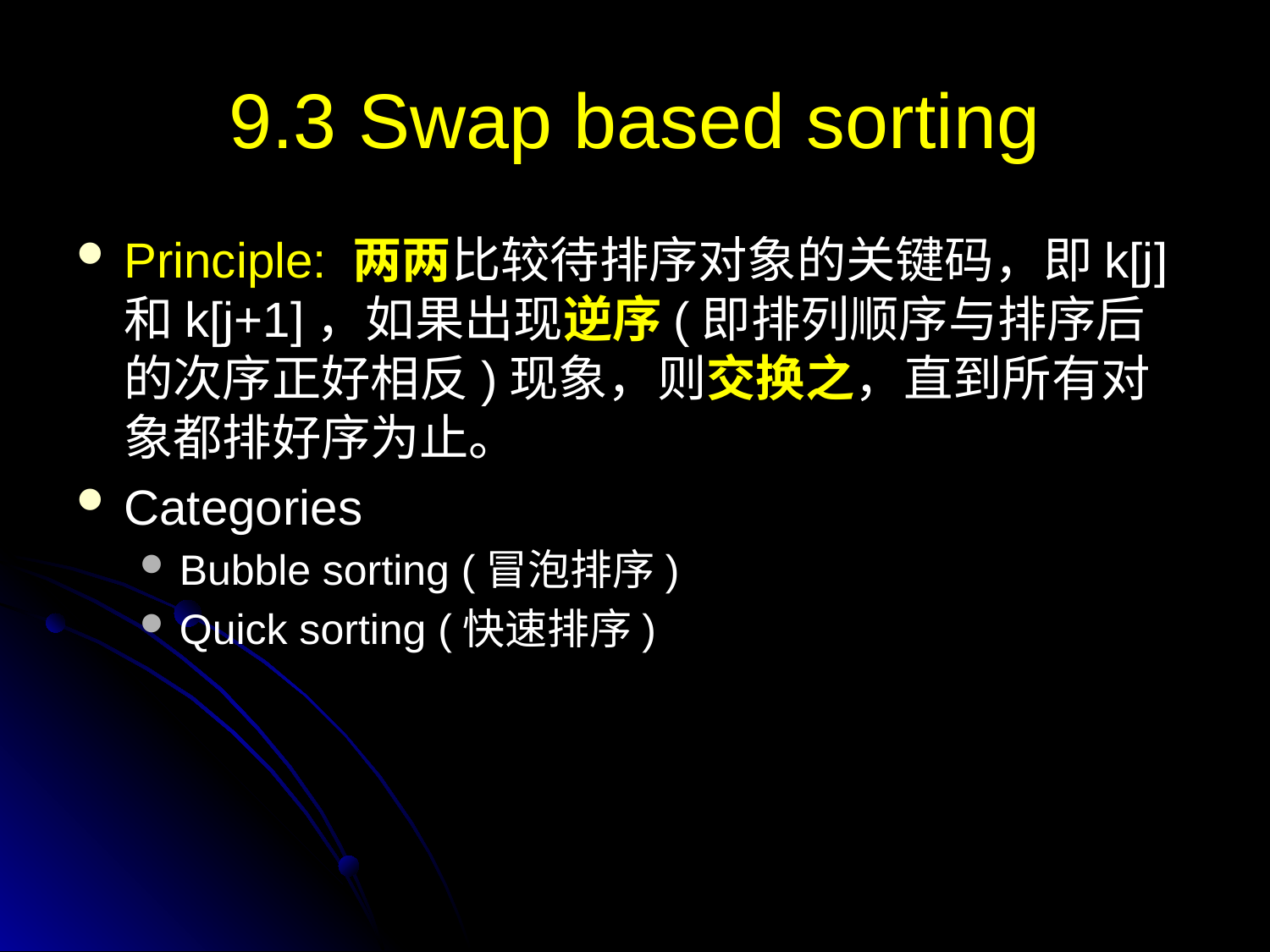

# 9.3 Swap based sorting
Principle: 两两比较待排序对象的关键码，即k[j]和k[j+1]，如果出现逆序(即排列顺序与排序后的次序正好相反)现象，则交换之，直到所有对象都排好序为止。
Categories
Bubble sorting (冒泡排序)
Quick sorting (快速排序)